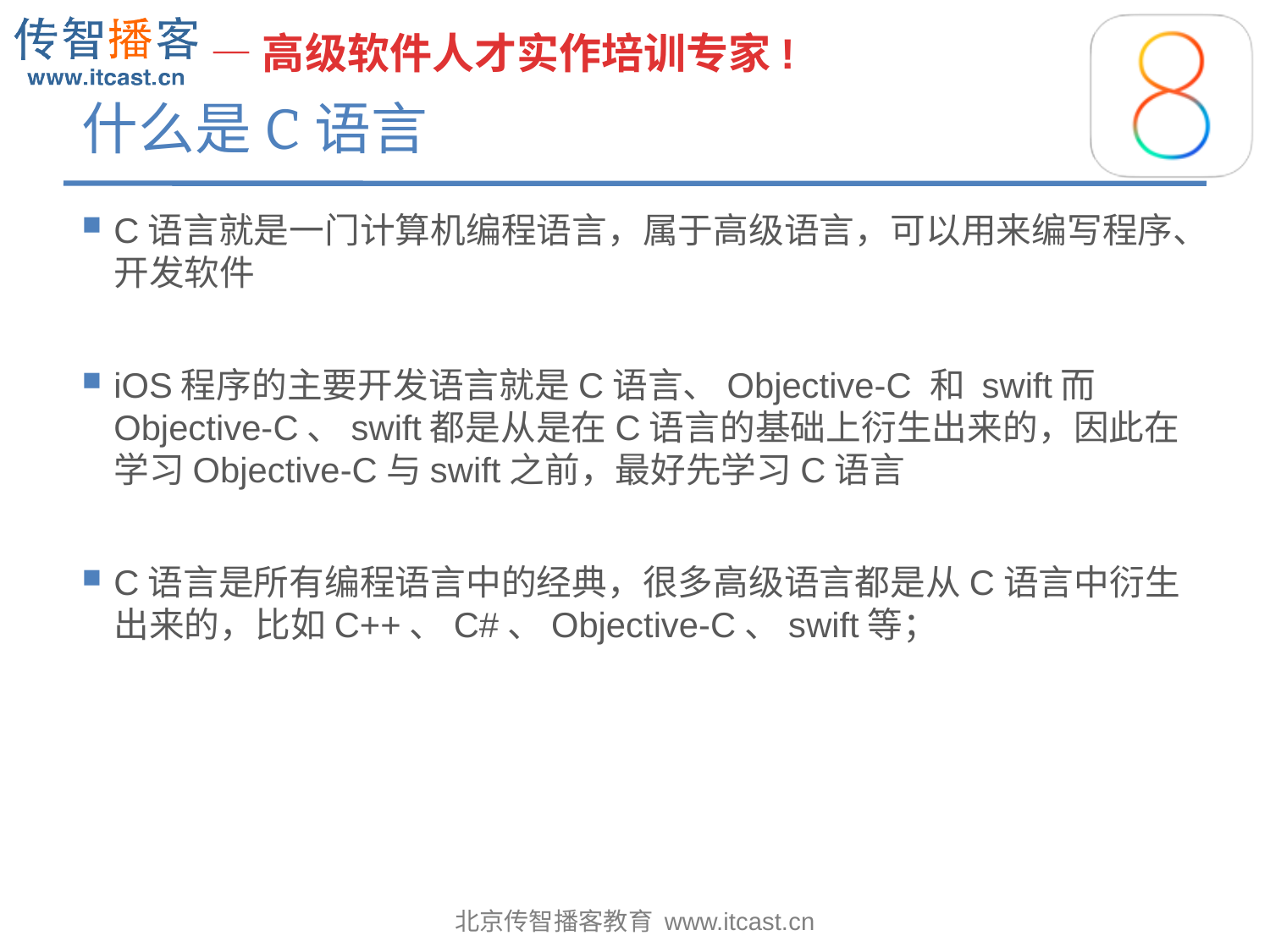

# 什么是C语言
C语言就是一门计算机编程语言，属于高级语言，可以用来编写程序、开发软件

iOS程序的主要开发语言就是C语言、Objective-C 和 swift而Objective-C、swift都是从是在C语言的基础上衍生出来的，因此在学习Objective-C与swift之前，最好先学习C语言

C语言是所有编程语言中的经典，很多高级语言都是从C语言中衍生出来的，比如C++、C#、Objective-C、swift等；